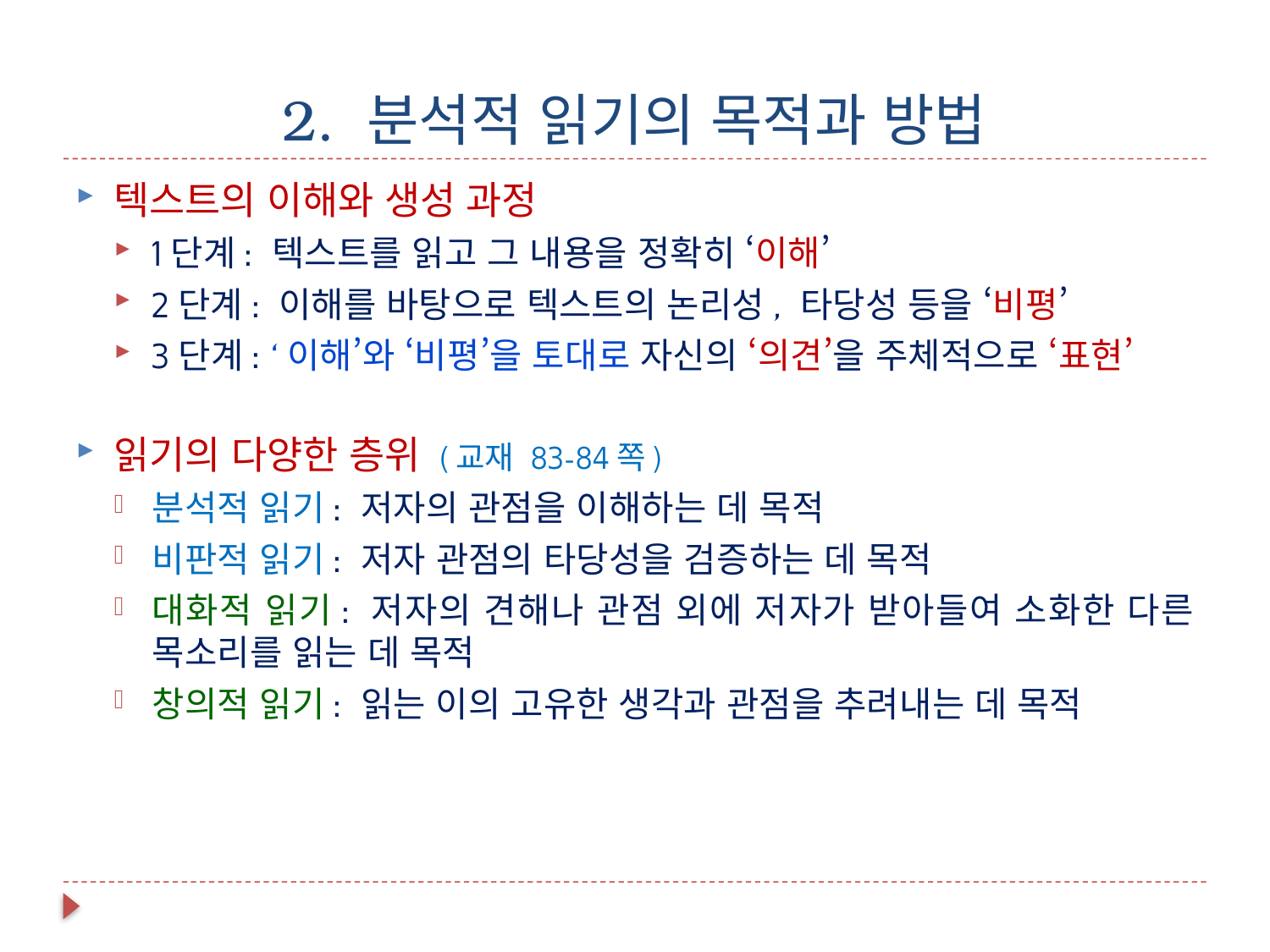

# 2. 분석적 읽기의 목적과 방법
텍스트의 이해와 생성 과정
1단계: 텍스트를 읽고 그 내용을 정확히 ‘이해’
2단계: 이해를 바탕으로 텍스트의 논리성, 타당성 등을 ‘비평’
3단계: ‘이해’와 ‘비평’을 토대로 자신의 ‘의견’을 주체적으로 ‘표현’

읽기의 다양한 층위 (교재 83-84쪽)
분석적 읽기: 저자의 관점을 이해하는 데 목적
비판적 읽기: 저자 관점의 타당성을 검증하는 데 목적
대화적 읽기: 저자의 견해나 관점 외에 저자가 받아들여 소화한 다른 목소리를 읽는 데 목적
창의적 읽기: 읽는 이의 고유한 생각과 관점을 추려내는 데 목적